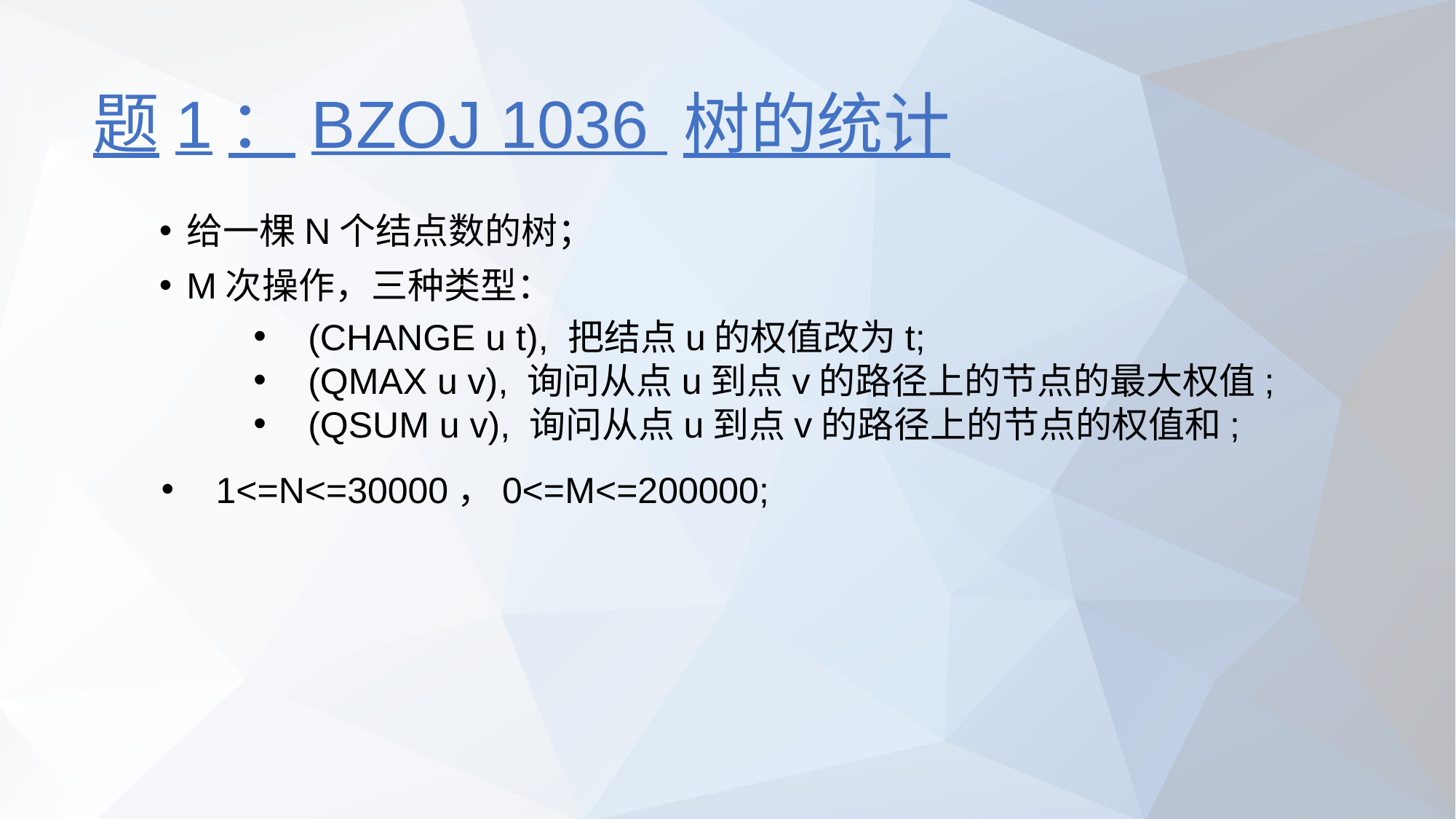

# 题1：BZOJ 1036 树的统计
给一棵N个结点数的树；
M次操作，三种类型：

(CHANGE u t), 把结点u的权值改为t;
  (QMAX u v), 询问从点u到点v的路径上的节点的最大权值;
  (QSUM u v), 询问从点u到点v的路径上的节点的权值和;
1<=N<=30000，0<=M<=200000;